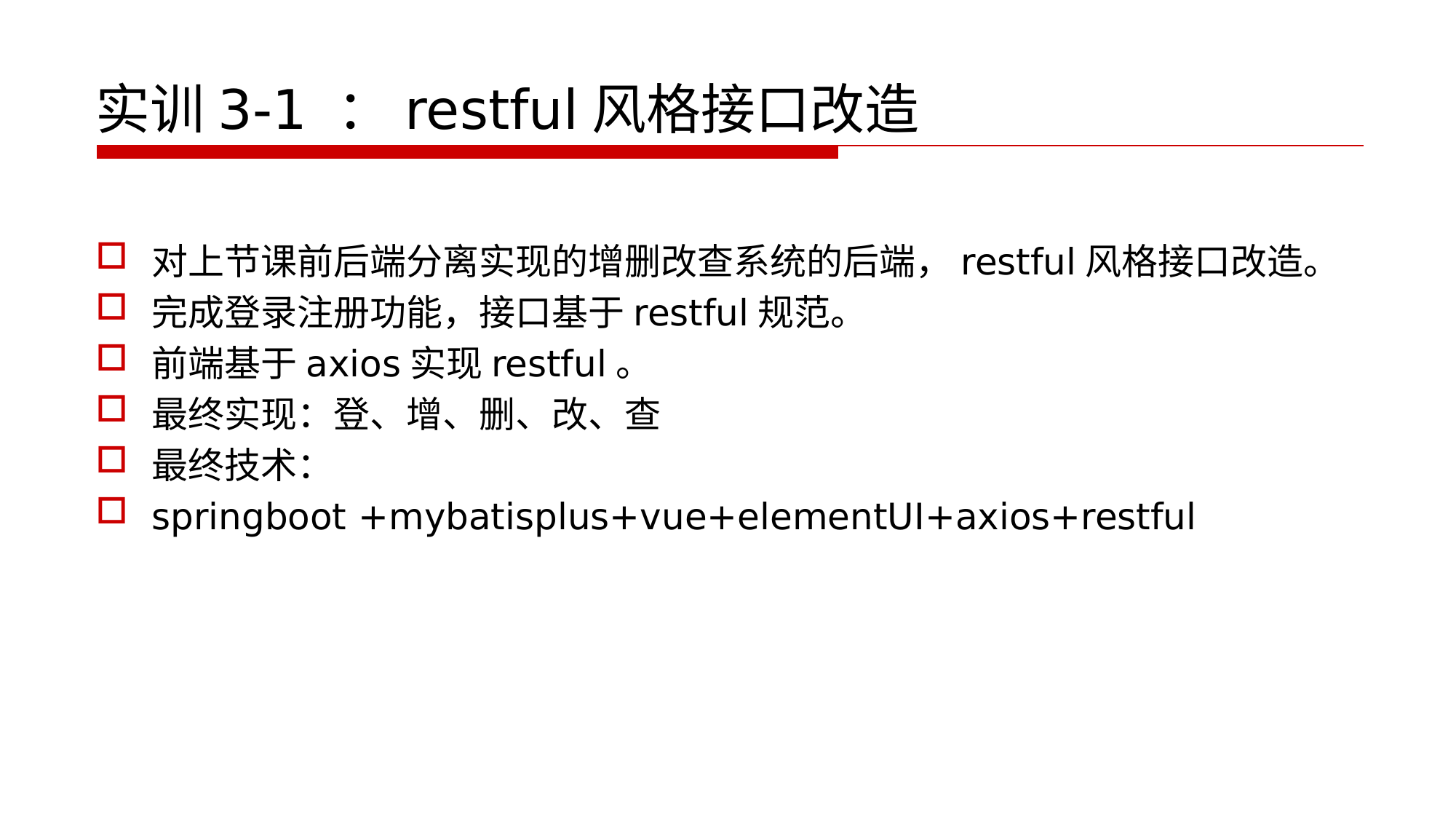

# 实训3-1 ：restful风格接口改造

对上节课前后端分离实现的增删改查系统的后端，restful风格接口改造。
完成登录注册功能，接口基于restful规范。
前端基于axios实现restful。
最终实现：登、增、删、改、查
最终技术：
springboot +mybatisplus+vue+elementUI+axios+restful